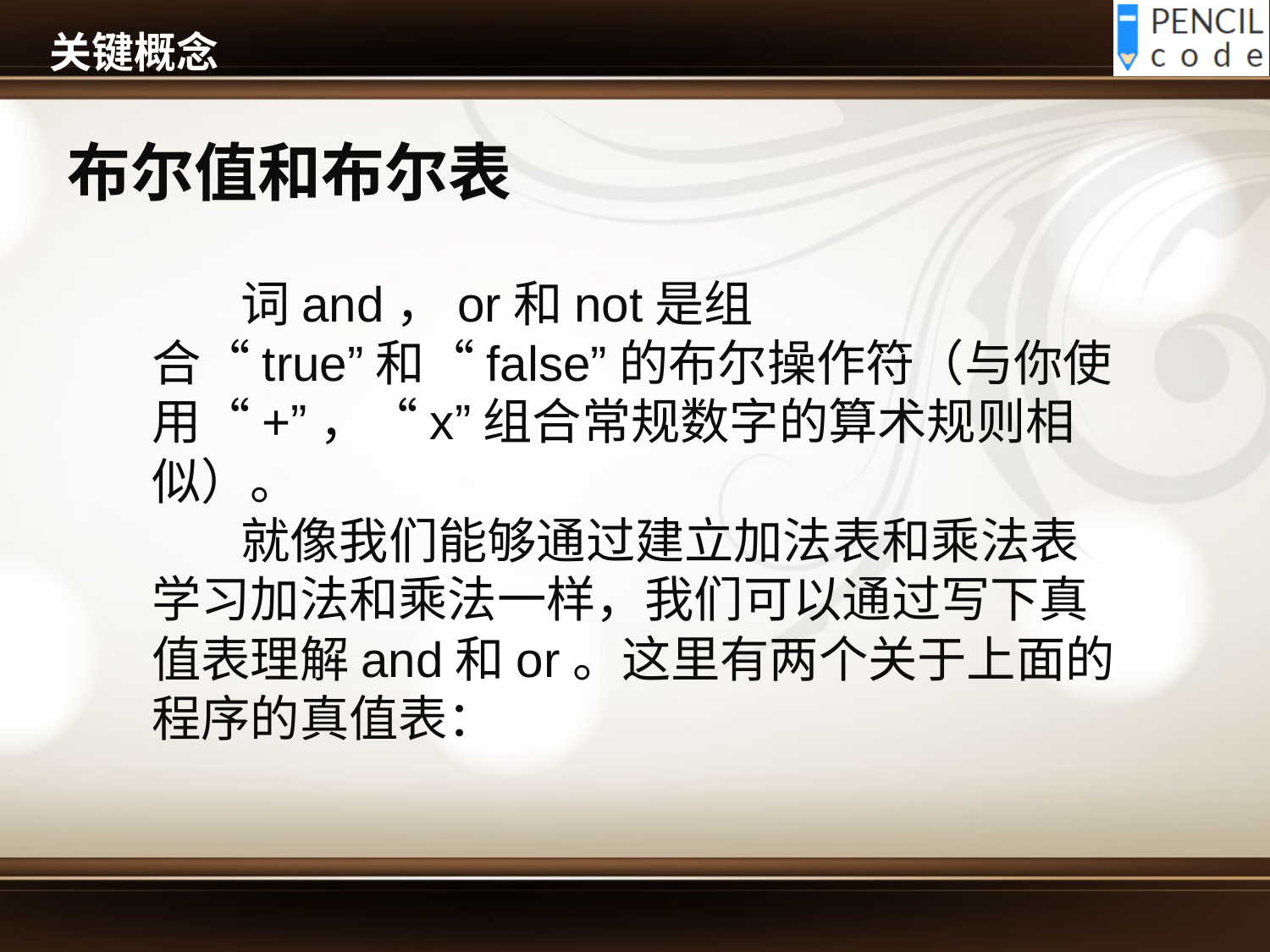

# 关键概念
布尔值和布尔表
       词and，or和not是组合“true”和“false”的布尔操作符（与你使用“+”，“x”组合常规数字的算术规则相似）。
       就像我们能够通过建立加法表和乘法表学习加法和乘法一样，我们可以通过写下真值表理解and和or。这里有两个关于上面的程序的真值表：